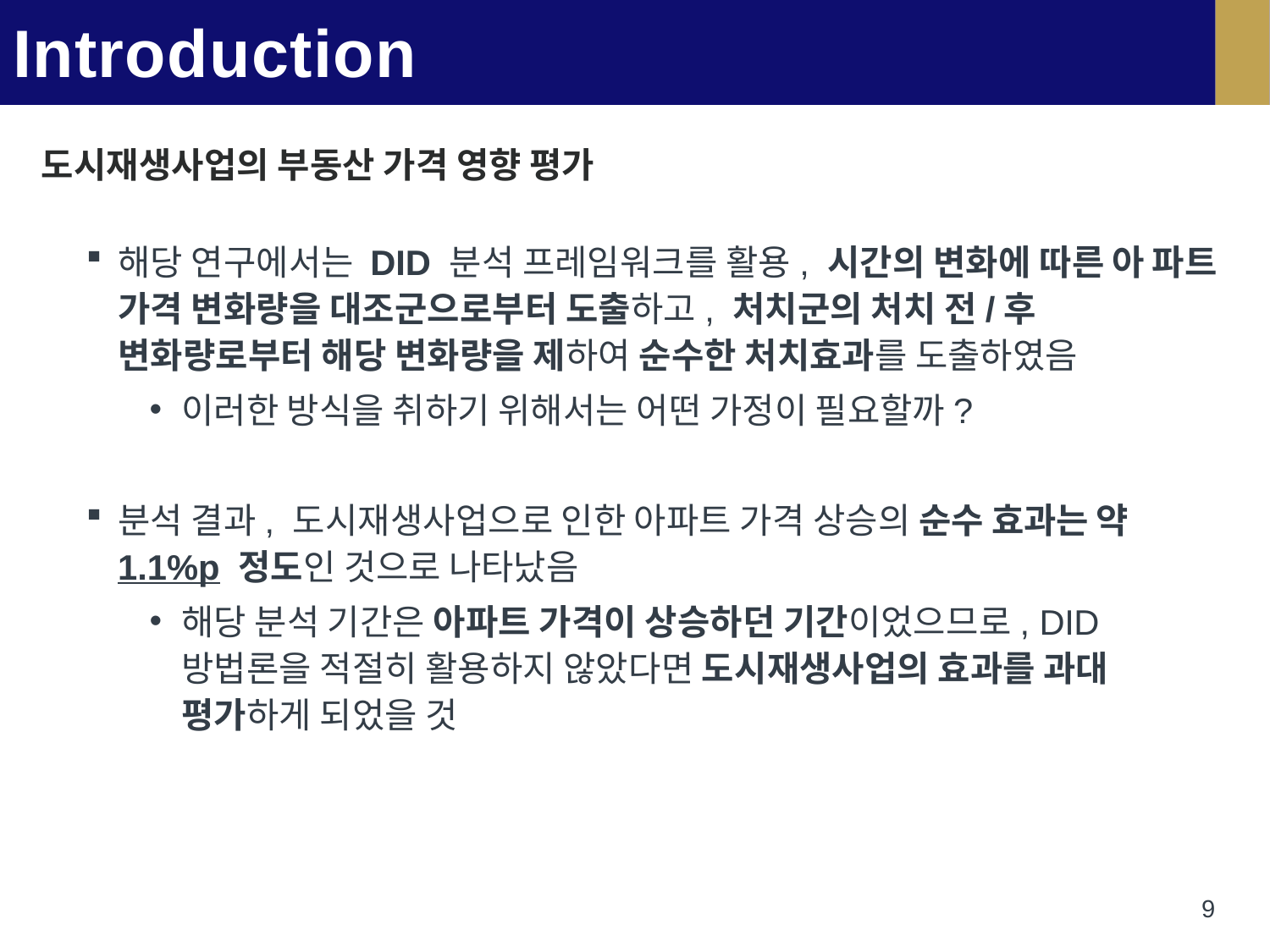

# Introduction
도시재생사업의 부동산 가격 영향 평가

해당 연구에서는 DID 분석 프레임워크를 활용, 시간의 변화에 따른 아 파트 가격 변화량을 대조군으로부터 도출하고, 처치군의 처치 전/후 변화량로부터 해당 변화량을 제하여 순수한 처치효과를 도출하였음
이러한 방식을 취하기 위해서는 어떤 가정이 필요할까?
분석 결과, 도시재생사업으로 인한 아파트 가격 상승의 순수 효과는 약 1.1%p 정도인 것으로 나타났음
해당 분석 기간은 아파트 가격이 상승하던 기간이었으므로, DID 방법론을 적절히 활용하지 않았다면 도시재생사업의 효과를 과대 평가하게 되었을 것
9